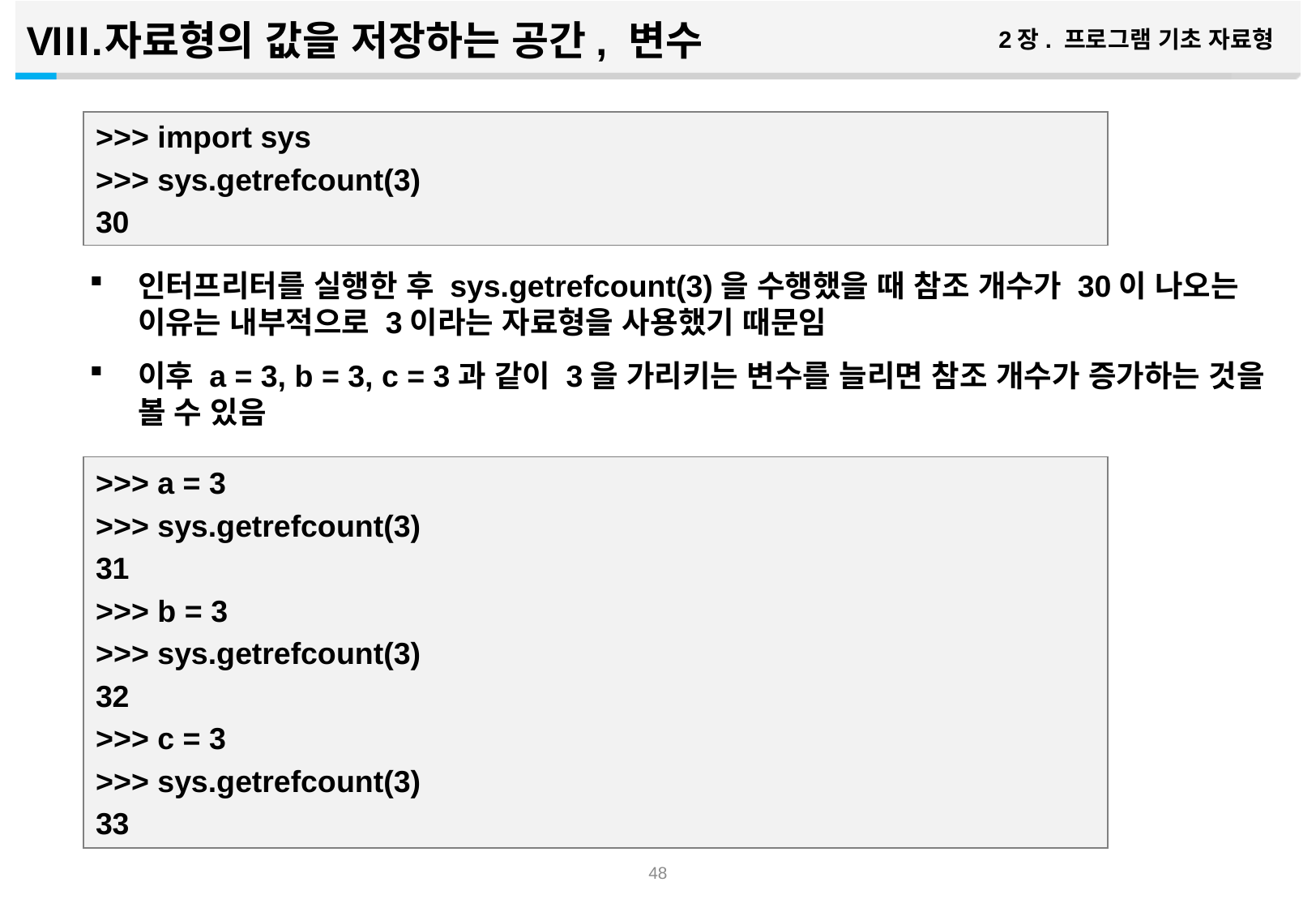

자료형의 값을 저장하는 공간, 변수
2장. 프로그램 기초 자료형

인터프리터를 실행한 후 sys.getrefcount(3)을 수행했을 때 참조 개수가 30이 나오는 이유는 내부적으로 3이라는 자료형을 사용했기 때문임
이후 a = 3, b = 3, c = 3과 같이 3을 가리키는 변수를 늘리면 참조 개수가 증가하는 것을 볼 수 있음
>>> import sys
>>> sys.getrefcount(3)
30
>>> a = 3
>>> sys.getrefcount(3)
31
>>> b = 3
>>> sys.getrefcount(3)
32
>>> c = 3
>>> sys.getrefcount(3)
33
48